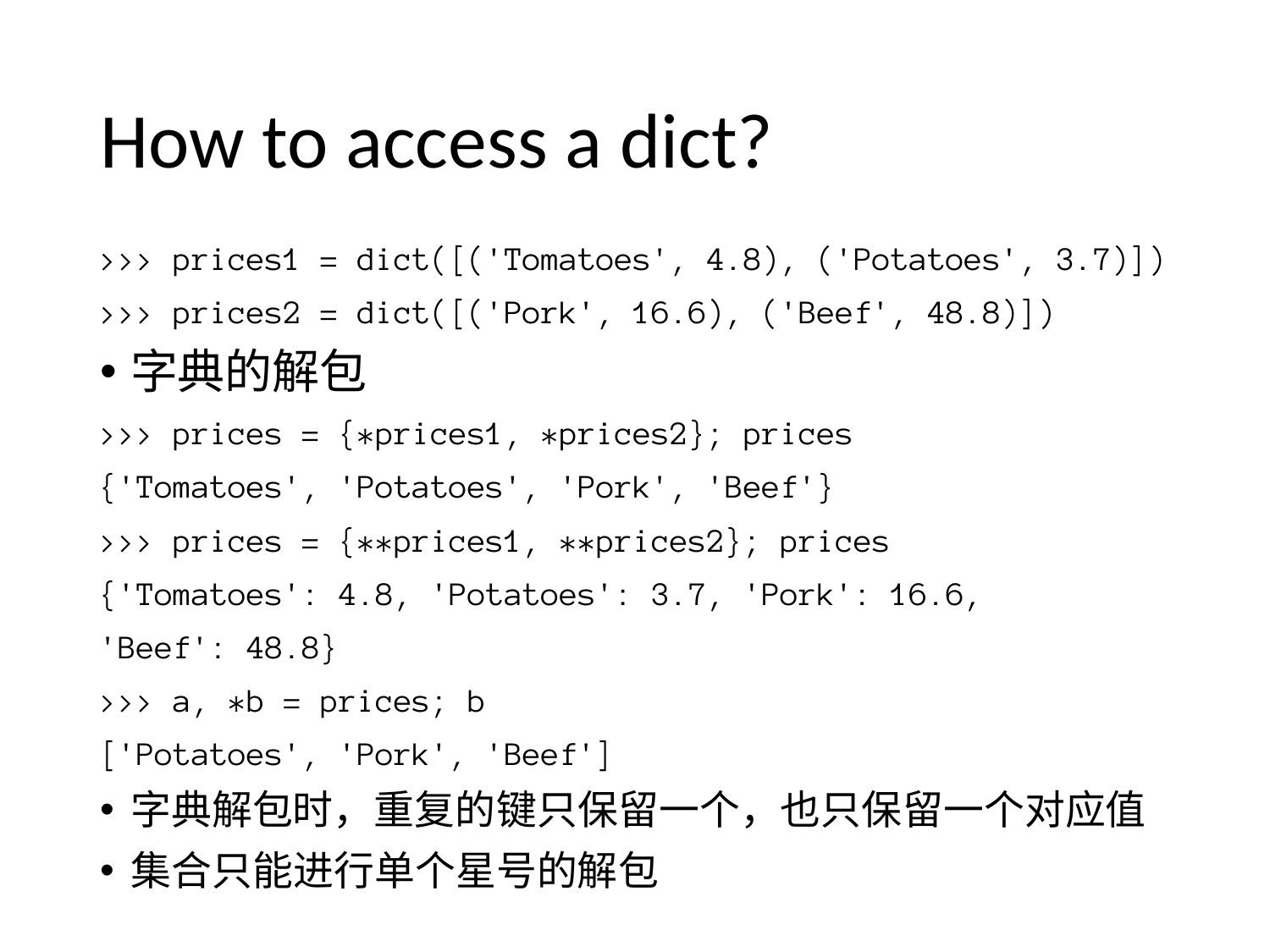

# How to access a dict?
>>> prices1 = dict([('Tomatoes', 4.8), ('Potatoes', 3.7)])
>>> prices2 = dict([('Pork', 16.6), ('Beef', 48.8)])
字典的解包
>>> prices = {*prices1, *prices2}; prices
{'Tomatoes', 'Potatoes', 'Pork', 'Beef'}
>>> prices = {**prices1, **prices2}; prices
{'Tomatoes': 4.8, 'Potatoes': 3.7, 'Pork': 16.6,
'Beef': 48.8}
>>> a, *b = prices; b
['Potatoes', 'Pork', 'Beef']
字典解包时，重复的键只保留一个，也只保留一个对应值
集合只能进行单个星号的解包